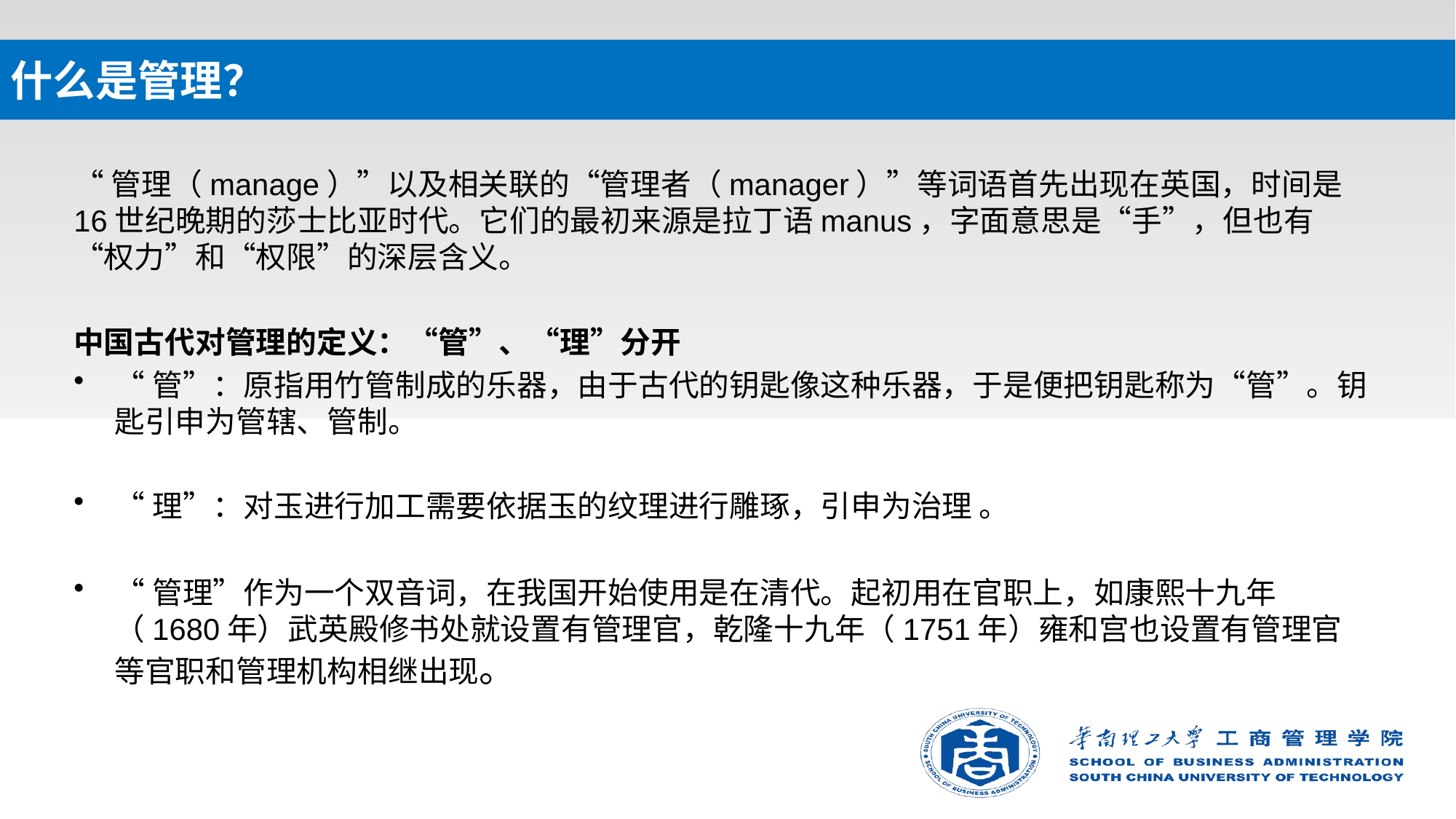

# 什么是管理？
“管理（manage）”以及相关联的“管理者（manager）”等词语首先出现在英国，时间是16世纪晚期的莎士比亚时代。它们的最初来源是拉丁语manus，字面意思是“手”，但也有“权力”和“权限”的深层含义。

中国古代对管理的定义：“管”、“理”分开
“管”：原指用竹管制成的乐器，由于古代的钥匙像这种乐器，于是便把钥匙称为“管”。钥匙引申为管辖、管制。

“理”：对玉进行加工需要依据玉的纹理进行雕琢，引申为治理 。

“管理”作为一个双音词，在我国开始使用是在清代。起初用在官职上，如康熙十九年（1680年）武英殿修书处就设置有管理官，乾隆十九年（1751年）雍和宫也设置有管理官等官职和管理机构相继出现。